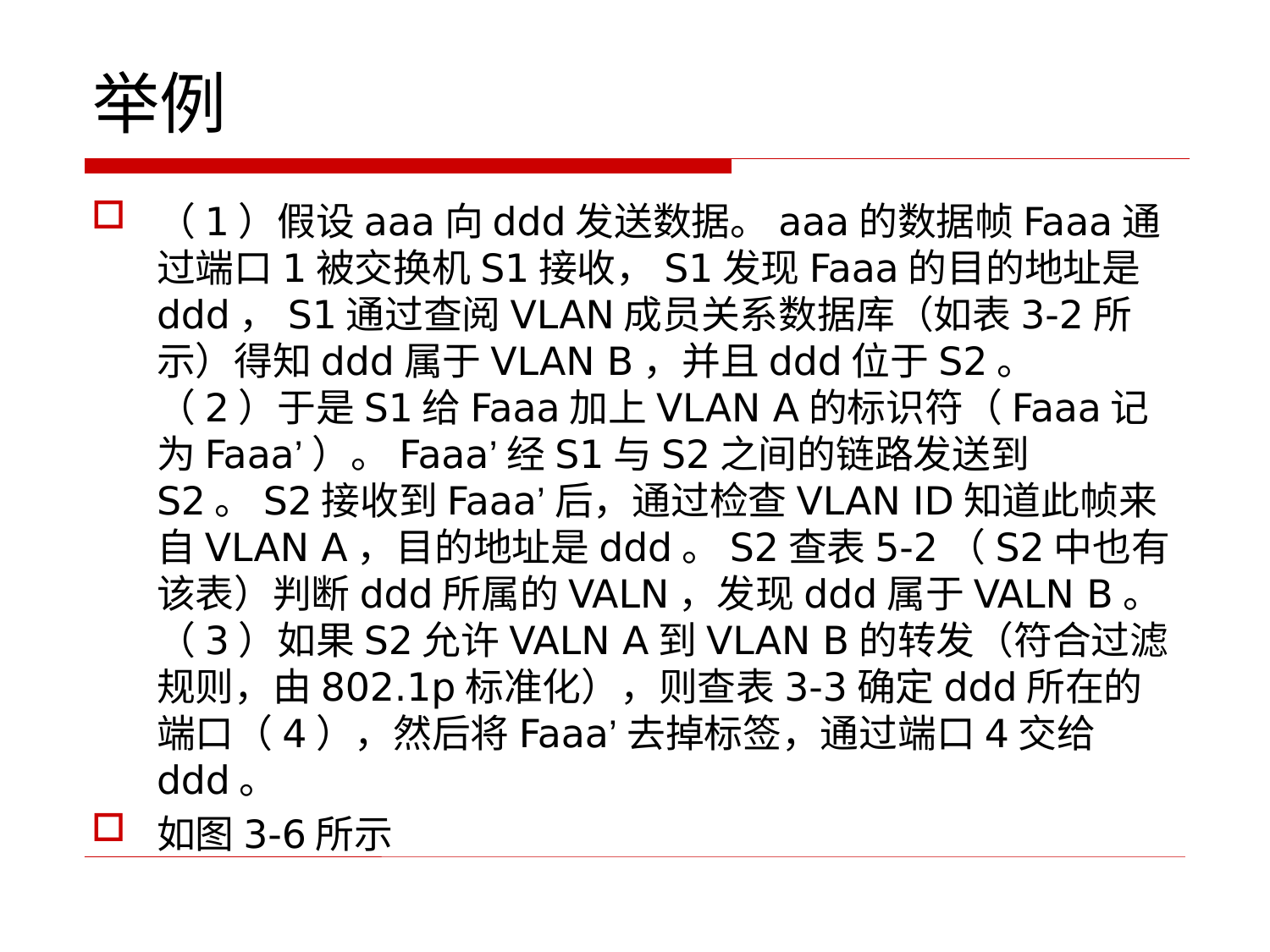

# 举例
（1）假设aaa向ddd发送数据。aaa的数据帧Faaa通过端口1被交换机S1接收，S1发现Faaa的目的地址是ddd，S1通过查阅VLAN成员关系数据库（如表3-2所示）得知ddd属于VLAN B，并且ddd位于S2。
（2）于是S1给Faaa加上VLAN A的标识符（Faaa记为Faaa’）。Faaa’经S1与S2之间的链路发送到S2。S2接收到Faaa’后，通过检查VLAN ID知道此帧来自VLAN A，目的地址是ddd。S2查表5-2（S2中也有该表）判断ddd所属的VALN，发现ddd属于VALN B。
（3）如果S2允许VALN A到VLAN B的转发（符合过滤规则，由802.1p标准化），则查表3-3确定ddd所在的端口（4），然后将Faaa’去掉标签，通过端口4交给ddd。
如图3-6所示